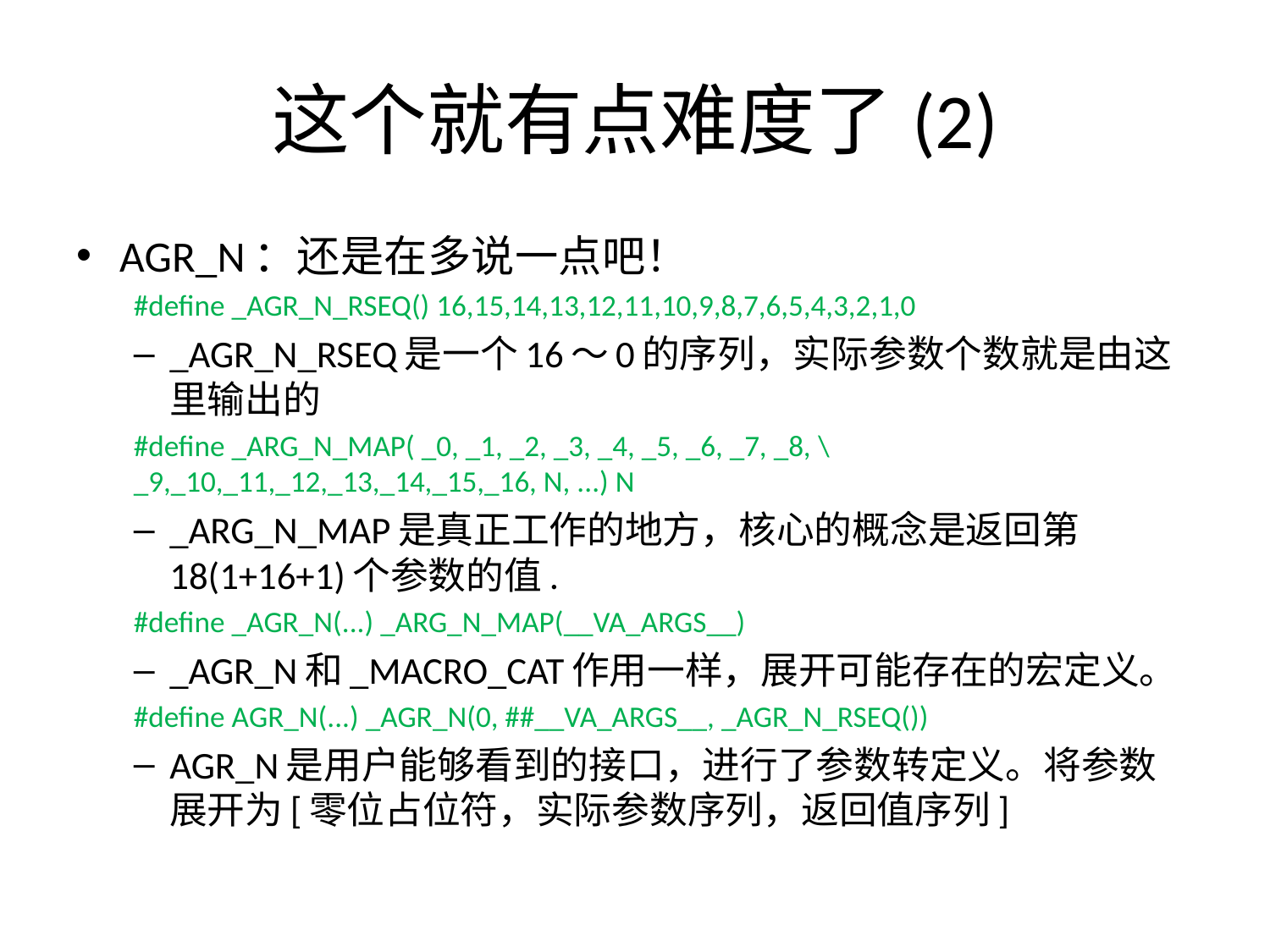

# 这个就有点难度了(2)
AGR_N：还是在多说一点吧！
#define _AGR_N_RSEQ() 16,15,14,13,12,11,10,9,8,7,6,5,4,3,2,1,0
_AGR_N_RSEQ是一个16～0的序列，实际参数个数就是由这里输出的
#define _ARG_N_MAP( _0, _1, _2, _3, _4, _5, _6, _7, _8, \ _9,_10,_11,_12,_13,_14,_15,_16, N, ...) N
_ARG_N_MAP是真正工作的地方，核心的概念是返回第18(1+16+1)个参数的值.
#define _AGR_N(...) _ARG_N_MAP(__VA_ARGS__)
_AGR_N和_MACRO_CAT作用一样，展开可能存在的宏定义。
#define AGR_N(...) _AGR_N(0, ##__VA_ARGS__, _AGR_N_RSEQ())
AGR_N是用户能够看到的接口，进行了参数转定义。将参数展开为[零位占位符，实际参数序列，返回值序列]